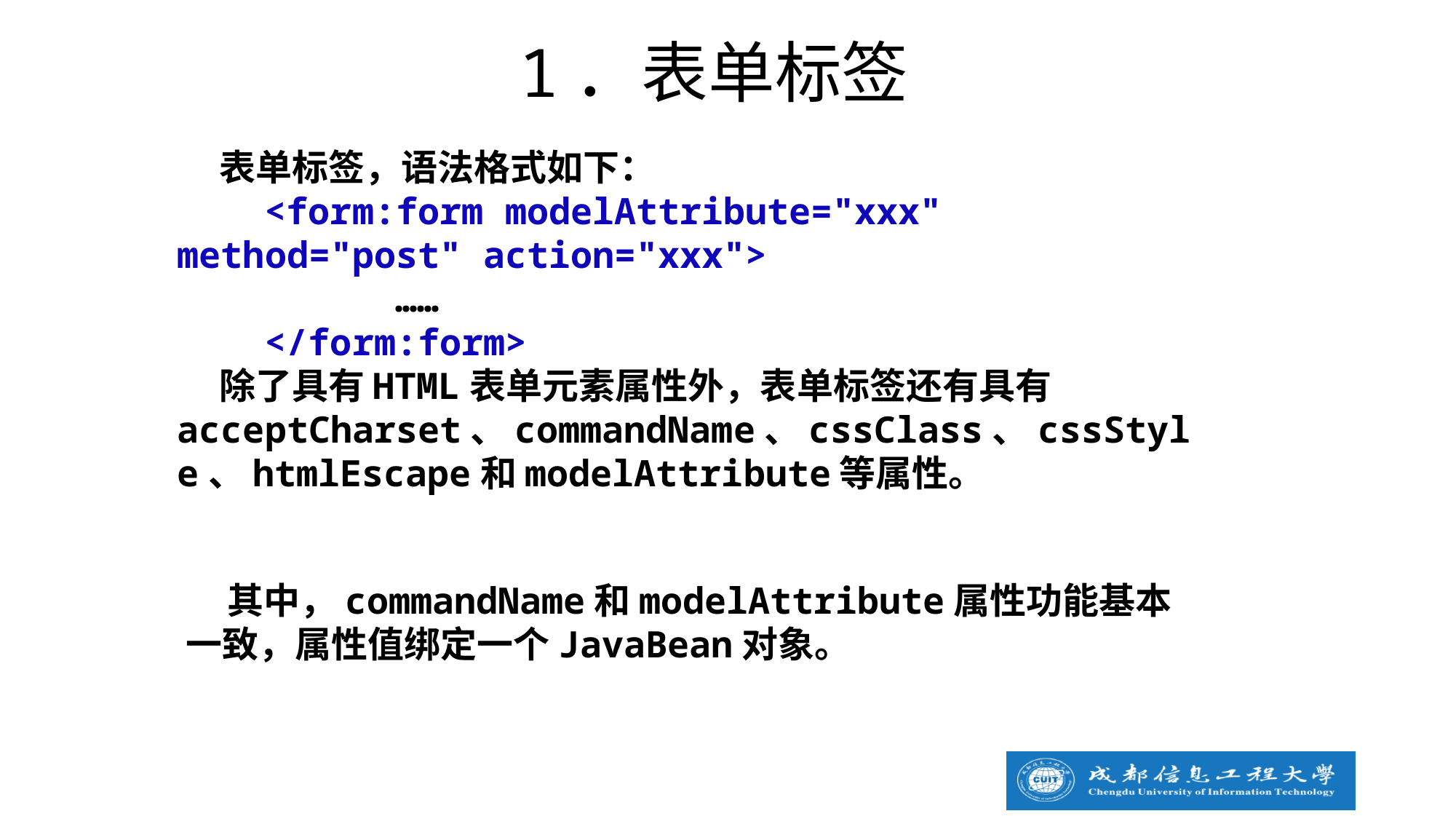

1．表单标签
    表单标签，语法格式如下：
    <form:form modelAttribute="xxx" method="post" action="xxx">
		……
    </form:form>
    除了具有HTML表单元素属性外，表单标签还有具有acceptCharset、commandName、cssClass、cssStyle、htmlEscape和modelAttribute等属性。
    其中，commandName和modelAttribute属性功能基本一致，属性值绑定一个JavaBean对象。